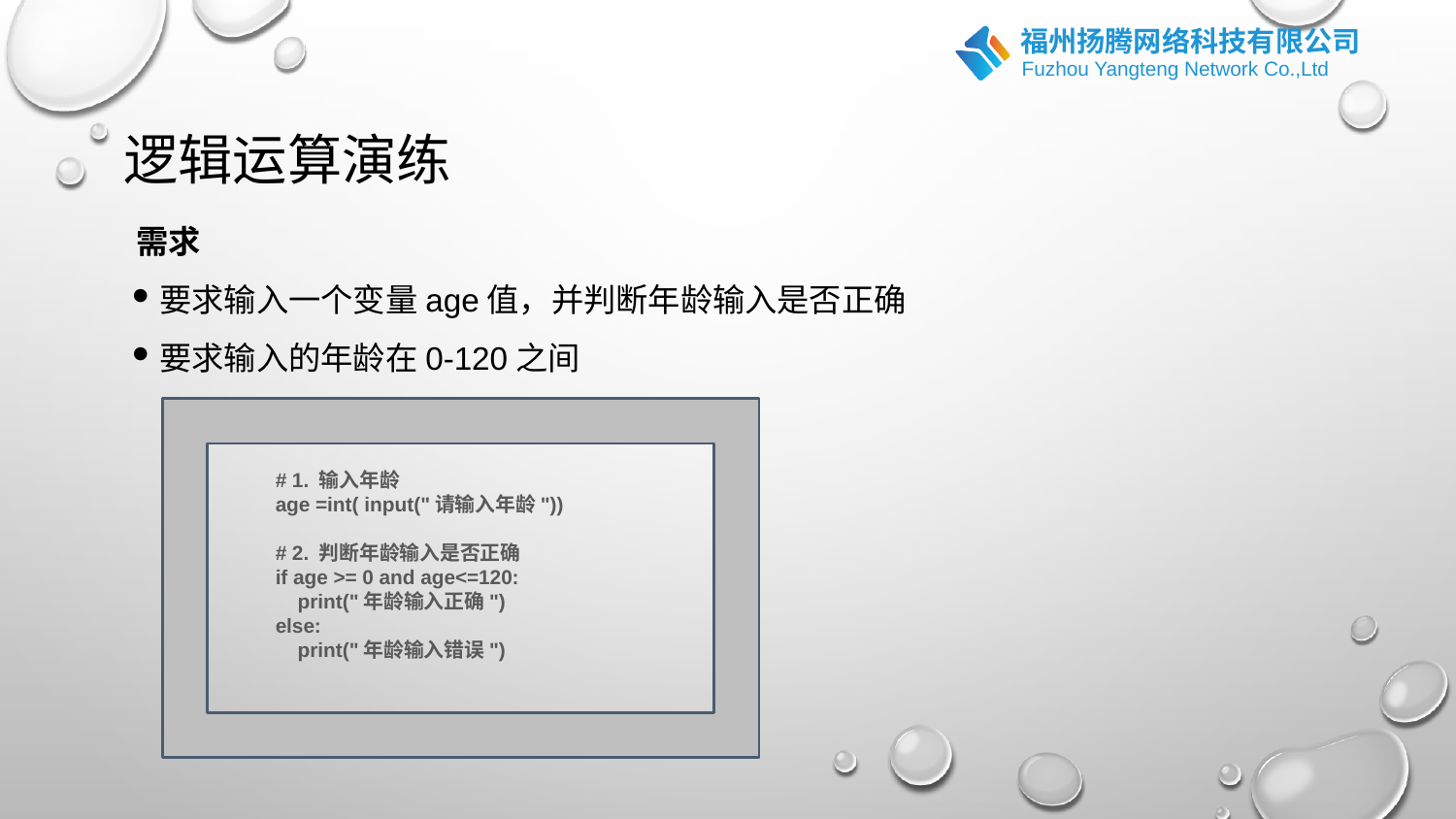

# 逻辑运算演练
  需求
要求输入一个变量age值，并判断年龄输入是否正确
要求输入的年龄在0-120之间

# 1. 输入年龄
age =int( input("请输入年龄"))

# 2. 判断年龄输入是否正确
if age >= 0 and age<=120:
    print("年龄输入正确")
else:
    print("年龄输入错误")